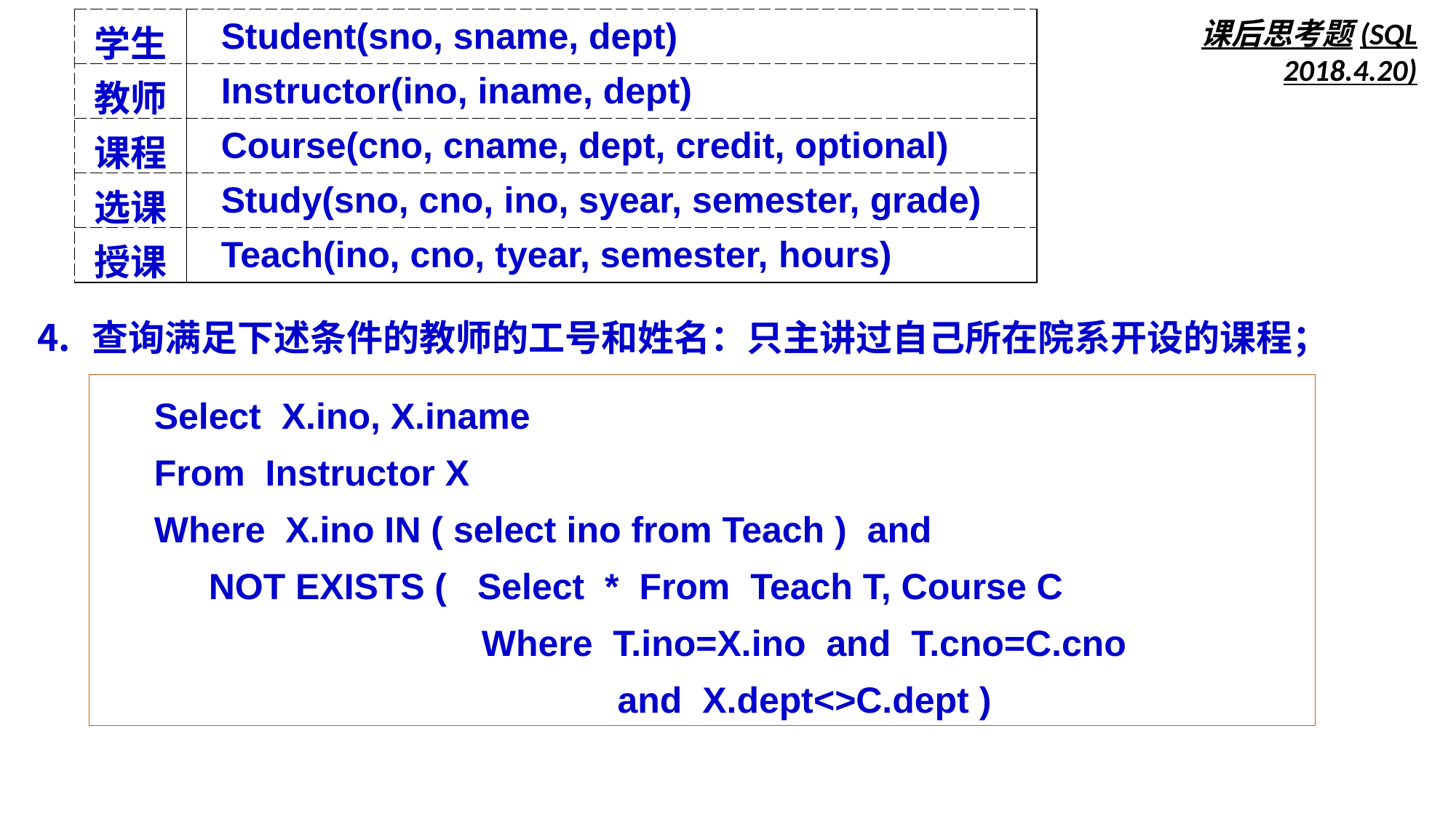

| 学生 | Student(sno, sname, dept) |
| --- | --- |
| 教师 | Instructor(ino, iname, dept) |
| 课程 | Course(cno, cname, dept, credit, optional) |
| 选课 | Study(sno, cno, ino, syear, semester, grade) |
| 授课 | Teach(ino, cno, tyear, semester, hours) |
课后思考题(SQL 2018.4.20)
查询满足下述条件的教师的工号和姓名：只主讲过自己所在院系开设的课程；
Select  X.ino, X.iname
From  Instructor X
Where  X.ino IN ( select ino from Teach )  and
NOT EXISTS (   Select  *  From  Teach T, Course C
Where  T.ino=X.ino  and  T.cno=C.cno
        and  X.dept<>C.dept )